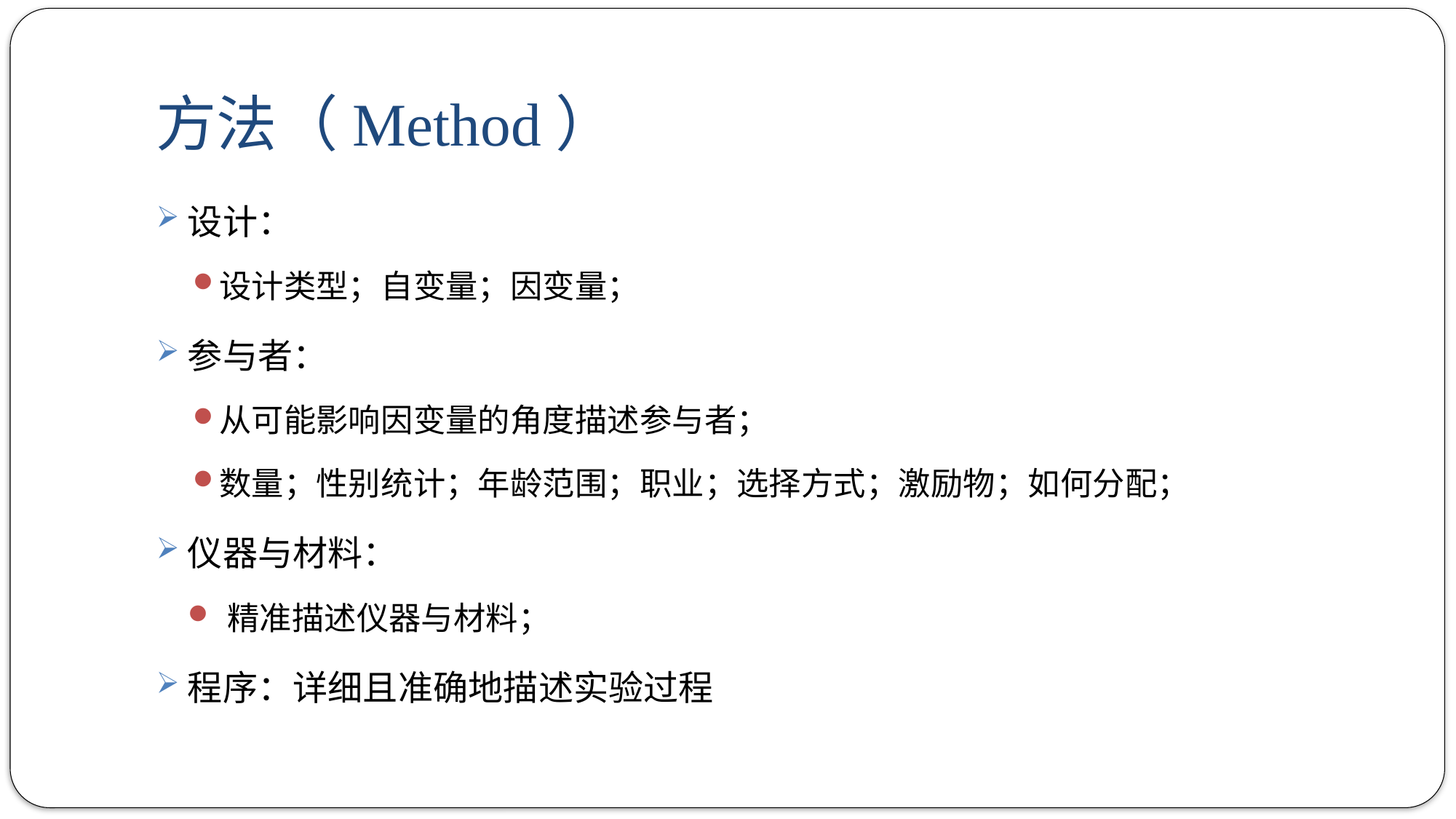

# 方法（Method）
设计：
设计类型；自变量；因变量；
参与者：
从可能影响因变量的角度描述参与者；
数量；性别统计；年龄范围；职业；选择方式；激励物；如何分配；
仪器与材料：
精准描述仪器与材料；
程序：详细且准确地描述实验过程